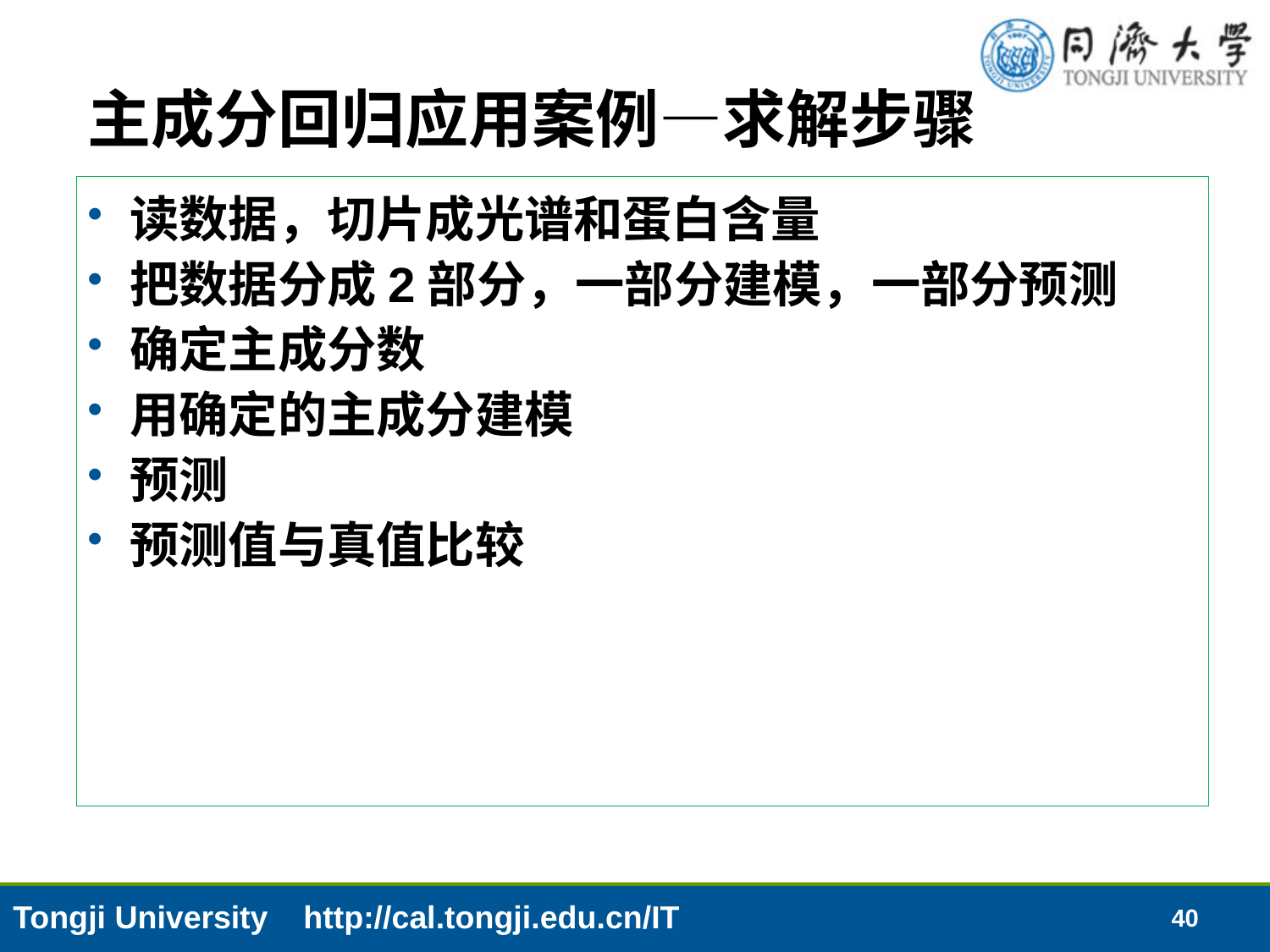

# 主成分回归应用案例—求解步骤
读数据，切片成光谱和蛋白含量
把数据分成2部分，一部分建模，一部分预测
确定主成分数
用确定的主成分建模
预测
预测值与真值比较